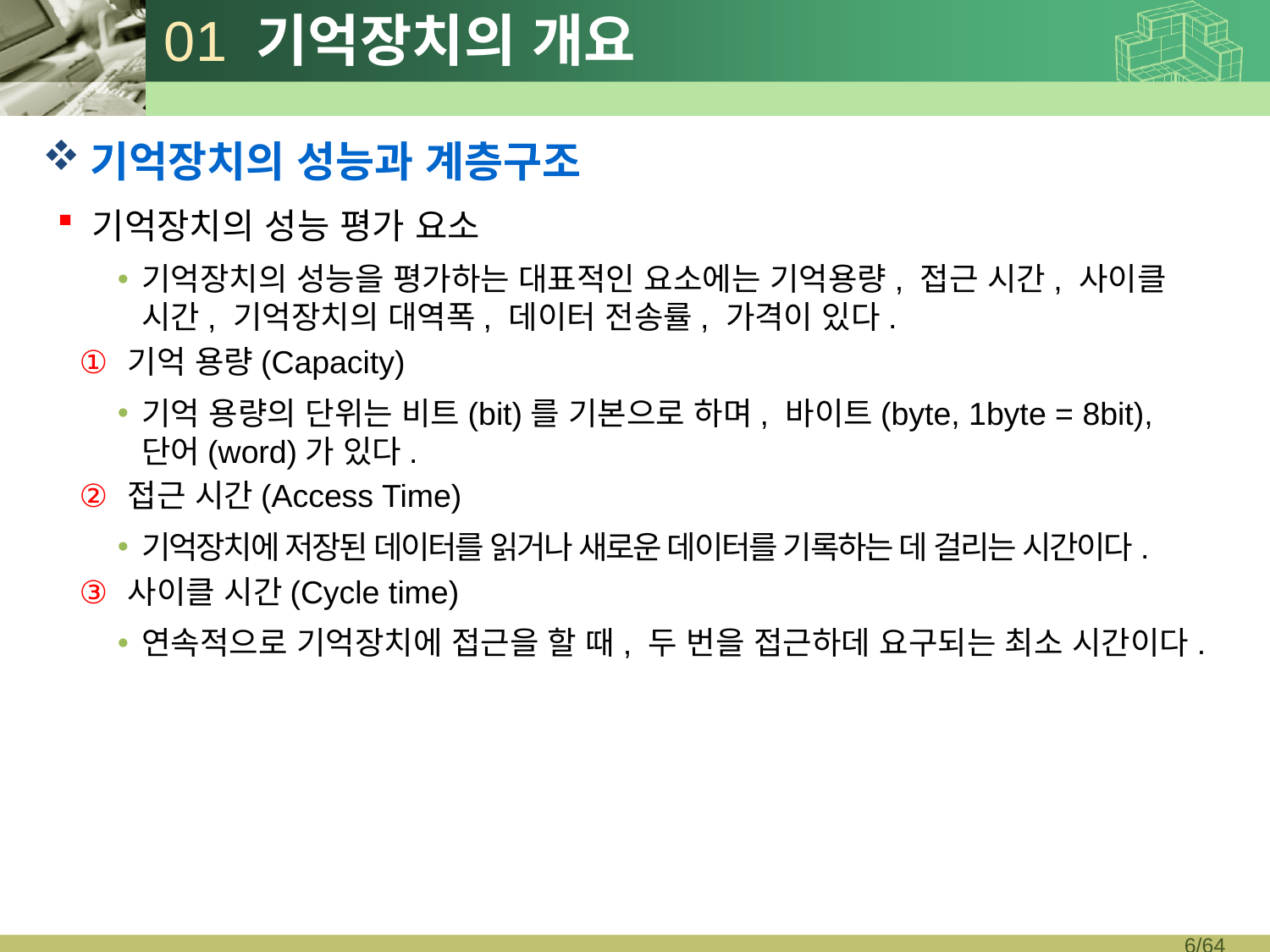

# 01 기억장치의 개요
기억장치의 성능과 계층구조
 기억장치의 성능 평가 요소
기억장치의 성능을 평가하는 대표적인 요소에는 기억용량, 접근 시간, 사이클 시간, 기억장치의 대역폭, 데이터 전송률, 가격이 있다.
 기억 용량(Capacity)
기억 용량의 단위는 비트(bit)를 기본으로 하며, 바이트(byte, 1byte = 8bit), 단어(word)가 있다.
 접근 시간(Access Time)
기억장치에 저장된 데이터를 읽거나 새로운 데이터를 기록하는 데 걸리는 시간이다.
 사이클 시간(Cycle time)
연속적으로 기억장치에 접근을 할 때, 두 번을 접근하데 요구되는 최소 시간이다.